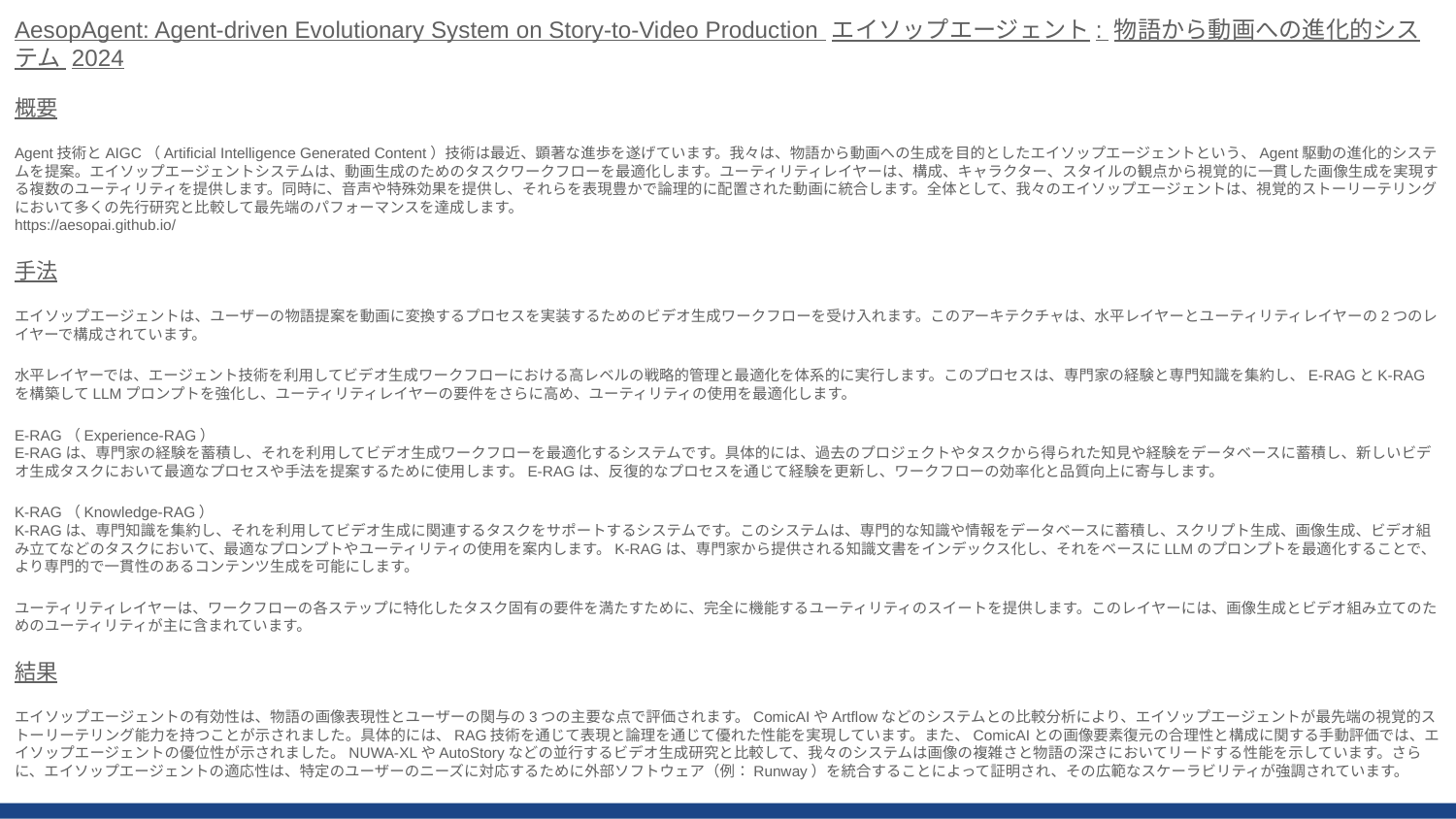

AesopAgent: Agent-driven Evolutionary System on Story-to-Video Production エイソップエージェント: 物語から動画への進化的システム 2024
概要
Agent技術とAIGC（Artificial Intelligence Generated Content）技術は最近、顕著な進歩を遂げています。我々は、物語から動画への生成を目的としたエイソップエージェントという、Agent駆動の進化的システムを提案。エイソップエージェントシステムは、動画生成のためのタスクワークフローを最適化します。ユーティリティレイヤーは、構成、キャラクター、スタイルの観点から視覚的に一貫した画像生成を実現する複数のユーティリティを提供します。同時に、音声や特殊効果を提供し、それらを表現豊かで論理的に配置された動画に統合します。全体として、我々のエイソップエージェントは、視覚的ストーリーテリングにおいて多くの先行研究と比較して最先端のパフォーマンスを達成します。
https://aesopai.github.io/
手法
エイソップエージェントは、ユーザーの物語提案を動画に変換するプロセスを実装するためのビデオ生成ワークフローを受け入れます。このアーキテクチャは、水平レイヤーとユーティリティレイヤーの2つのレイヤーで構成されています。
水平レイヤーでは、エージェント技術を利用してビデオ生成ワークフローにおける高レベルの戦略的管理と最適化を体系的に実行します。このプロセスは、専門家の経験と専門知識を集約し、E-RAGとK-RAGを構築してLLMプロンプトを強化し、ユーティリティレイヤーの要件をさらに高め、ユーティリティの使用を最適化します。
E-RAG（Experience-RAG）
E-RAGは、専門家の経験を蓄積し、それを利用してビデオ生成ワークフローを最適化するシステムです。具体的には、過去のプロジェクトやタスクから得られた知見や経験をデータベースに蓄積し、新しいビデオ生成タスクにおいて最適なプロセスや手法を提案するために使用します。E-RAGは、反復的なプロセスを通じて経験を更新し、ワークフローの効率化と品質向上に寄与します。
K-RAG（Knowledge-RAG）
K-RAGは、専門知識を集約し、それを利用してビデオ生成に関連するタスクをサポートするシステムです。このシステムは、専門的な知識や情報をデータベースに蓄積し、スクリプト生成、画像生成、ビデオ組み立てなどのタスクにおいて、最適なプロンプトやユーティリティの使用を案内します。K-RAGは、専門家から提供される知識文書をインデックス化し、それをベースにLLMのプロンプトを最適化することで、より専門的で一貫性のあるコンテンツ生成を可能にします。
ユーティリティレイヤーは、ワークフローの各ステップに特化したタスク固有の要件を満たすために、完全に機能するユーティリティのスイートを提供します。このレイヤーには、画像生成とビデオ組み立てのためのユーティリティが主に含まれています。
結果
エイソップエージェントの有効性は、物語の画像表現性とユーザーの関与の3つの主要な点で評価されます。ComicAIやArtflowなどのシステムとの比較分析により、エイソップエージェントが最先端の視覚的ストーリーテリング能力を持つことが示されました。具体的には、RAG技術を通じて表現と論理を通じて優れた性能を実現しています。また、ComicAIとの画像要素復元の合理性と構成に関する手動評価では、エイソップエージェントの優位性が示されました。NUWA-XLやAutoStoryなどの並行するビデオ生成研究と比較して、我々のシステムは画像の複雑さと物語の深さにおいてリードする性能を示しています。さらに、エイソップエージェントの適応性は、特定のユーザーのニーズに対応するために外部ソフトウェア（例：Runway）を統合することによって証明され、その広範なスケーラビリティが強調されています。